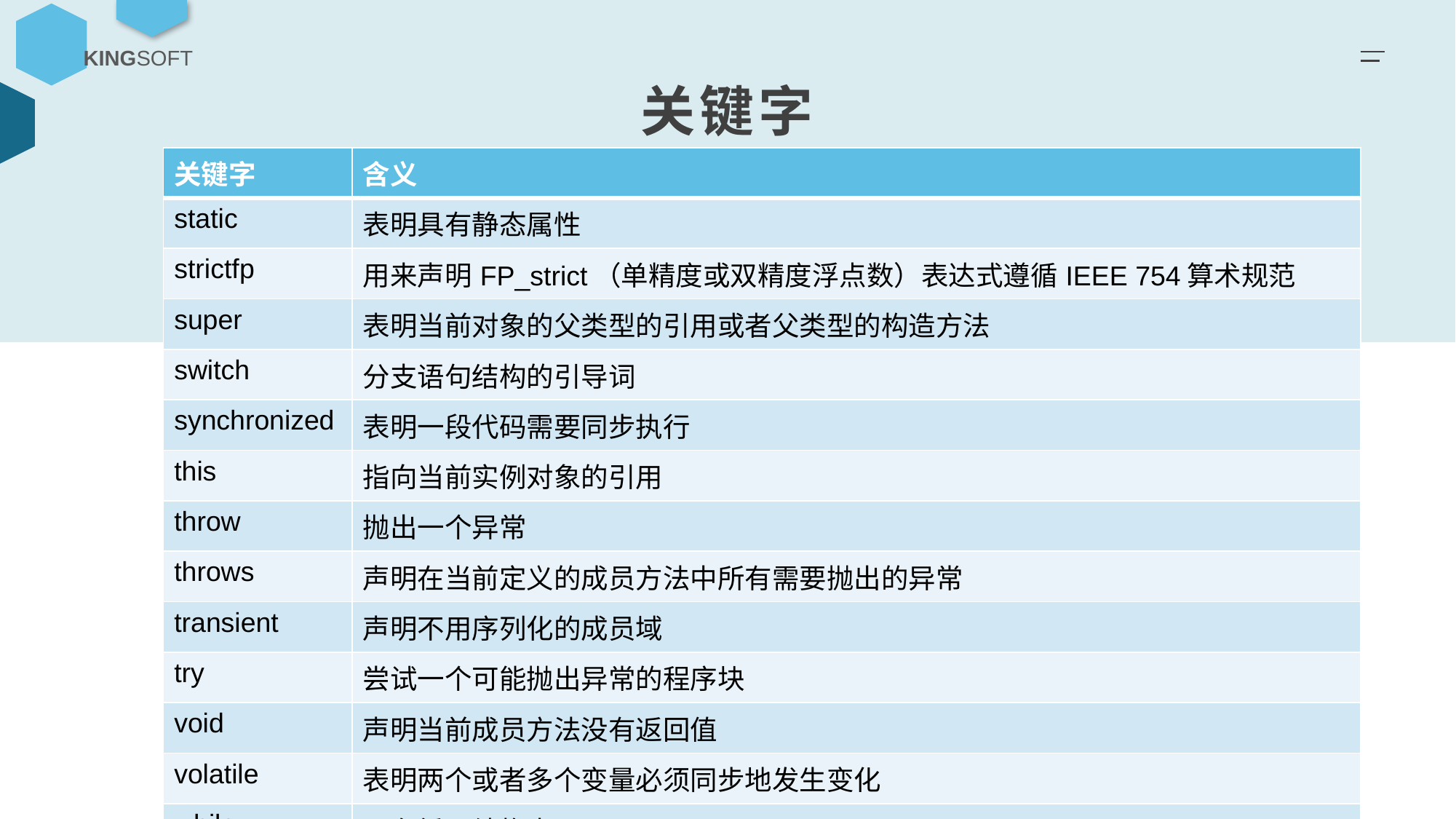

KINGSOFT
关键字
| 关键字 | 含义 |
| --- | --- |
| static | 表明具有静态属性 |
| strictfp | 用来声明FP\_strict（单精度或双精度浮点数）表达式遵循IEEE 754算术规范 |
| super | 表明当前对象的父类型的引用或者父类型的构造方法 |
| switch | 分支语句结构的引导词 |
| synchronized | 表明一段代码需要同步执行 |
| this | 指向当前实例对象的引用 |
| throw | 抛出一个异常 |
| throws | 声明在当前定义的成员方法中所有需要抛出的异常 |
| transient | 声明不用序列化的成员域 |
| try | 尝试一个可能抛出异常的程序块 |
| void | 声明当前成员方法没有返回值 |
| volatile | 表明两个或者多个变量必须同步地发生变化 |
| while | 用在循环结构中 |